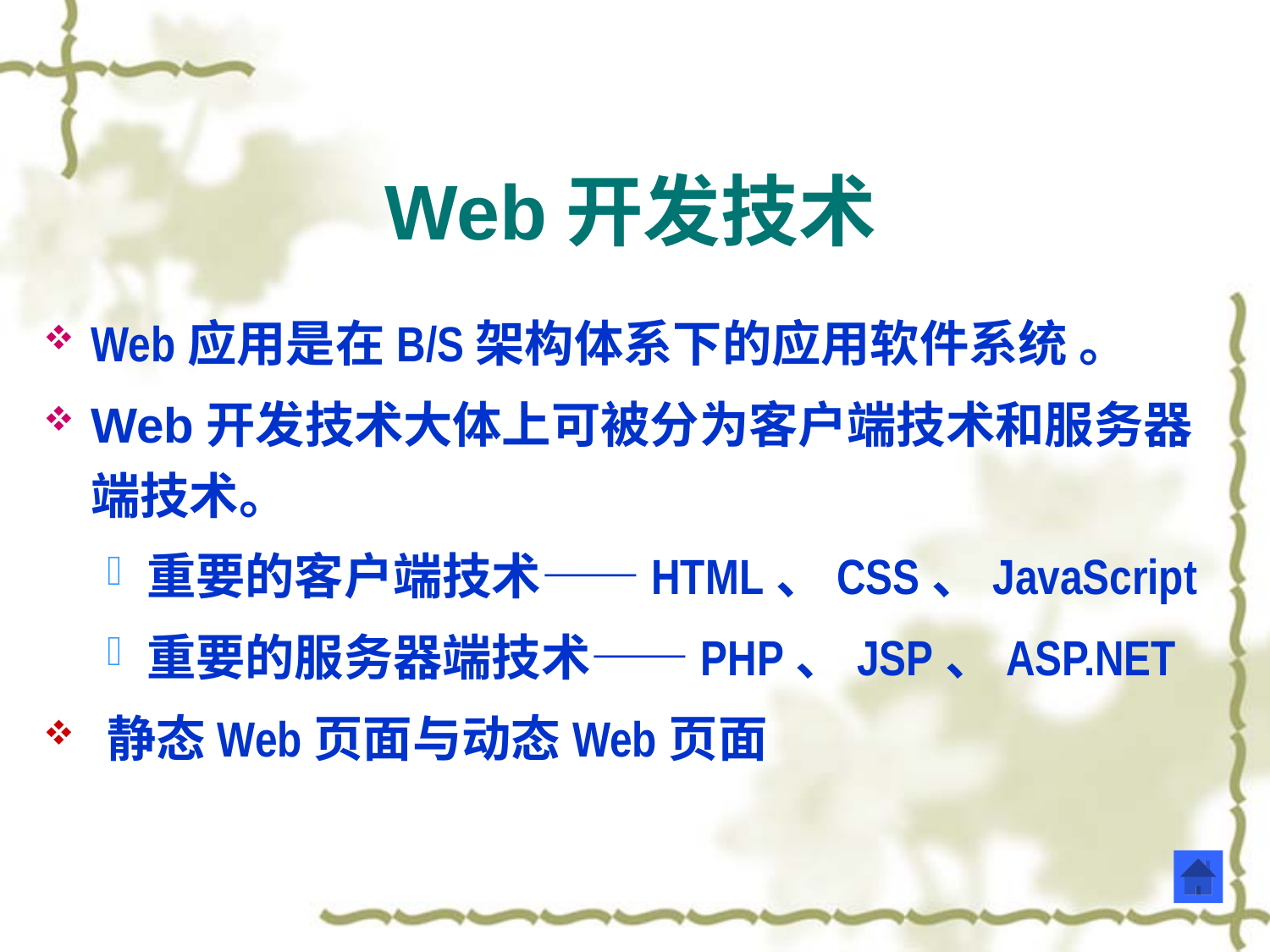

Web开发技术
Web应用是在B/S架构体系下的应用软件系统 。
Web开发技术大体上可被分为客户端技术和服务器端技术。
重要的客户端技术——HTML、CSS、JavaScript
重要的服务器端技术——PHP、JSP、ASP.NET
静态Web页面与动态Web页面